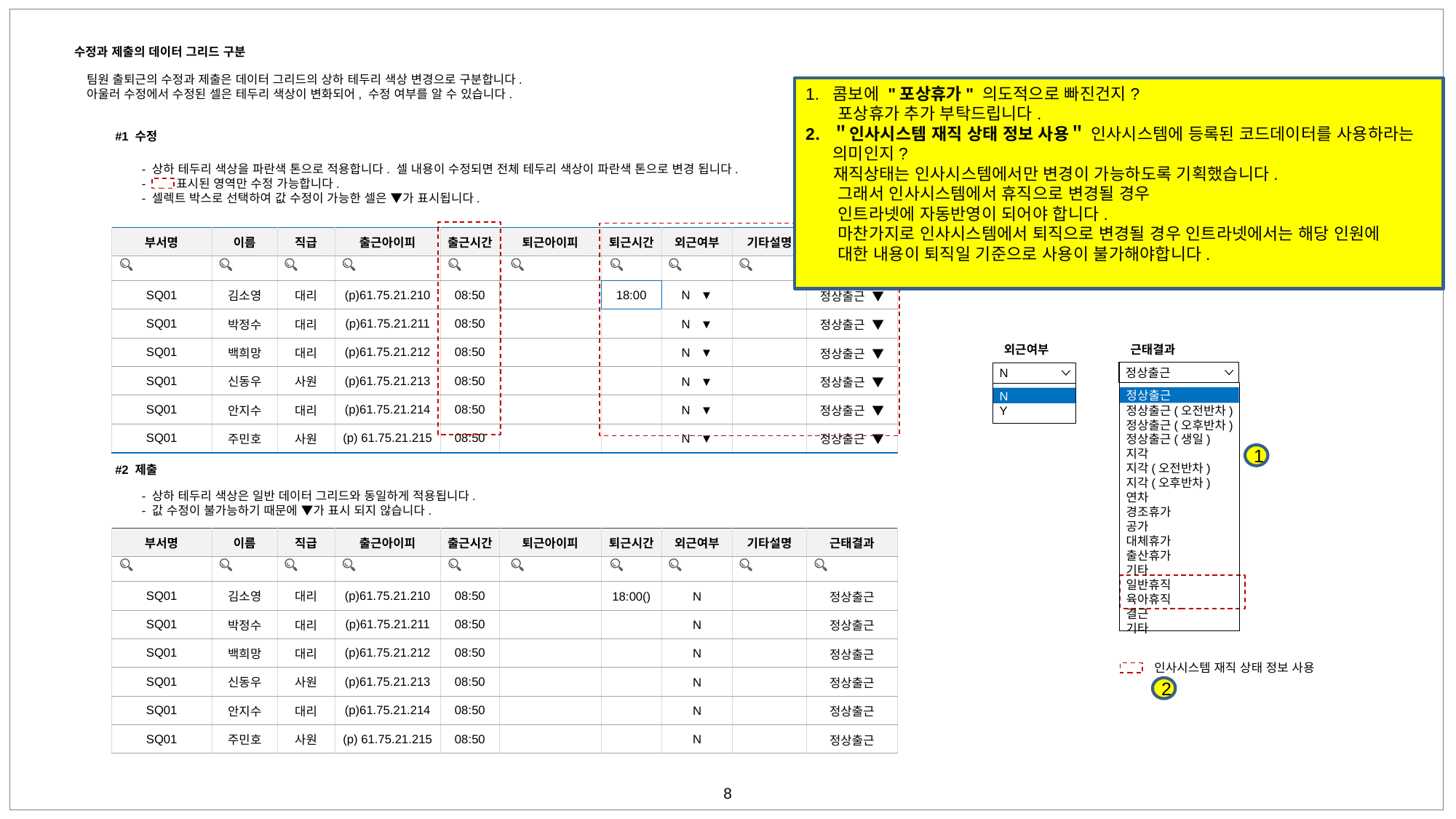

수정과 제출의 데이터 그리드 구분
팀원 출퇴근의 수정과 제출은 데이터 그리드의 상하 테두리 색상 변경으로 구분합니다.
아울러 수정에서 수정된 셀은 테두리 색상이 변화되어, 수정 여부를 알 수 있습니다.
콤보에 "포상휴가" 의도적으로 빠진건지?
      포상휴가 추가 부탁드립니다.
＂인사시스템 재직 상태 정보 사용＂ 인사시스템에 등록된 코드데이터를 사용하라는 의미인지?
     재직상태는 인사시스템에서만 변경이 가능하도록 기획했습니다.
      그래서 인사시스템에서 휴직으로 변경될 경우
      인트라넷에 자동반영이 되어야 합니다.
      마찬가지로 인사시스템에서 퇴직으로 변경될 경우 인트라넷에서는 해당 인원에
      대한 내용이 퇴직일 기준으로 사용이 불가해야합니다.
#1 수정
- 상하 테두리 색상을 파란색 톤으로 적용합니다. 셀 내용이 수정되면 전체 테두리 색상이 파란색 톤으로 변경 됩니다.
-        표시된 영역만 수정 가능합니다.
- 셀렉트 박스로 선택하여 값 수정이 가능한 셀은 ▼가 표시됩니다.

| 부서명 | 이름 | 직급 | 출근아이피 | 출근시간 | 퇴근아이피 | 퇴근시간 | 외근여부 | 기타설명 | 근태결과 |
| --- | --- | --- | --- | --- | --- | --- | --- | --- | --- |
|  |  |  |  |  |  |  |  |  |  |
| SQ01 | 김소영 | 대리 | (p)61.75.21.210 | 08:50 |  | 18:00 | N ▼ |  | 정상출근 ▼ |
| SQ01 | 박정수 | 대리 | (p)61.75.21.211 | 08:50 |  |  | N ▼ |  | 정상출근 ▼ |
| SQ01 | 백희망 | 대리 | (p)61.75.21.212 | 08:50 |  |  | N ▼ |  | 정상출근 ▼ |
| SQ01 | 신동우 | 사원 | (p)61.75.21.213 | 08:50 |  |  | N ▼ |  | 정상출근 ▼ |
| SQ01 | 안지수 | 대리 | (p)61.75.21.214 | 08:50 |  |  | N ▼ |  | 정상출근 ▼ |
| SQ01 | 주민호 | 사원 | (p) 61.75.21.215 | 08:50 |  |  | N ▼ |  | 정상출근 ▼ |

근태결과
정상출근

정상출근
정상출근(오전반차)
정상출근(오후반차)
정상출근(생일)
지각
지각(오전반차)
지각(오후반차)
연차
경조휴가
공가
대체휴가
출산휴가
기타
일반휴직
육아휴직
결근
기타

외근여부
N

N
Y

1
#2 제출
- 상하 테두리 색상은 일반 데이터 그리드와 동일하게 적용됩니다.
- 값 수정이 불가능하기 때문에 ▼가 표시 되지 않습니다.
| 부서명 | 이름 | 직급 | 출근아이피 | 출근시간 | 퇴근아이피 | 퇴근시간 | 외근여부 | 기타설명 | 근태결과 |
| --- | --- | --- | --- | --- | --- | --- | --- | --- | --- |
|  |  |  |  |  |  |  |  |  |  |
| SQ01 | 김소영 | 대리 | (p)61.75.21.210 | 08:50 |  | 18:00() | N |  | 정상출근 |
| SQ01 | 박정수 | 대리 | (p)61.75.21.211 | 08:50 |  |  | N |  | 정상출근 |
| SQ01 | 백희망 | 대리 | (p)61.75.21.212 | 08:50 |  |  | N |  | 정상출근 |
| SQ01 | 신동우 | 사원 | (p)61.75.21.213 | 08:50 |  |  | N |  | 정상출근 |
| SQ01 | 안지수 | 대리 | (p)61.75.21.214 | 08:50 |  |  | N |  | 정상출근 |
| SQ01 | 주민호 | 사원 | (p) 61.75.21.215 | 08:50 |  |  | N |  | 정상출근 |

인사시스템 재직 상태 정보 사용

2